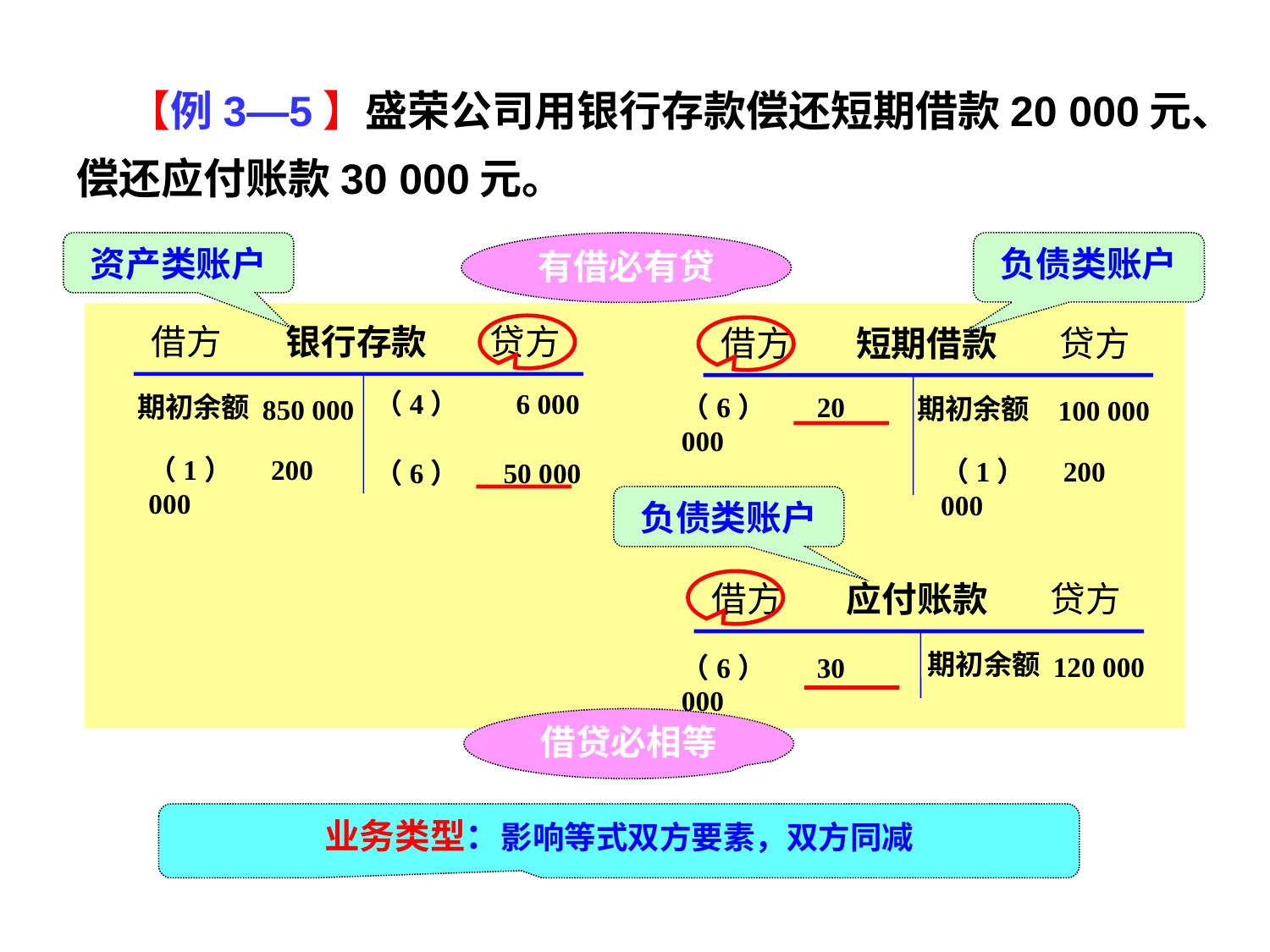

【例3—5】盛荣公司用银行存款偿还短期借款20 000元、偿还应付账款30 000元。
资产类账户
有借必有贷
负债类账户

借方        银行存款        贷方
借方        短期借款        贷方

（4）        6 000
（6）       20 000
期初余额
期初余额
850 000
   100 000

（1）     200 000
（1）     200 000
（6）      50 000

负债类账户

借方        应付账款        贷方

期初余额
（6）       30 000
120 000

借贷必相等
业务类型：影响等式双方要素，双方同减

32